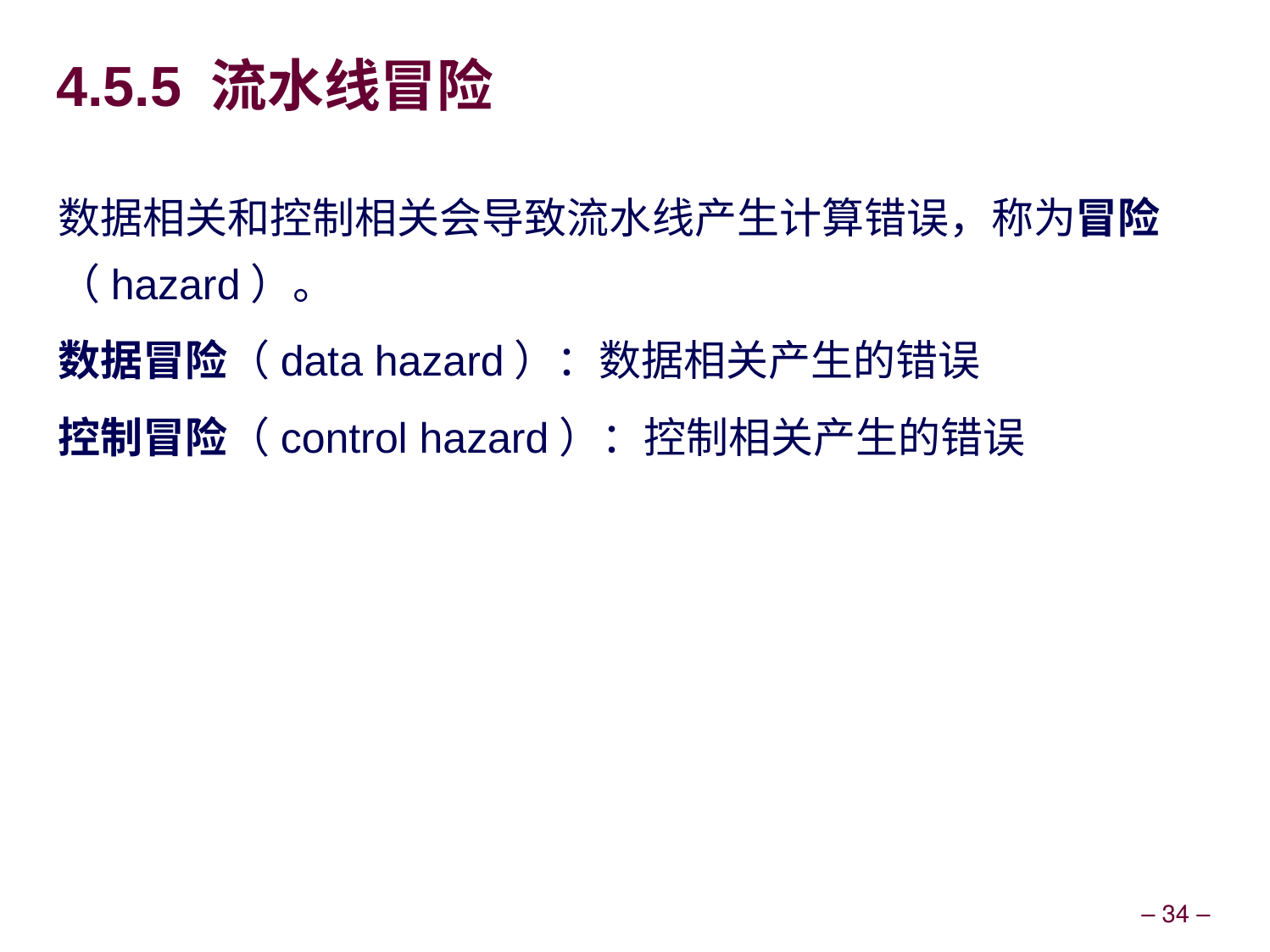

# 4.5.5 流水线冒险
数据相关和控制相关会导致流水线产生计算错误，称为冒险（hazard）。
数据冒险（data hazard）：数据相关产生的错误
控制冒险（control hazard）：控制相关产生的错误